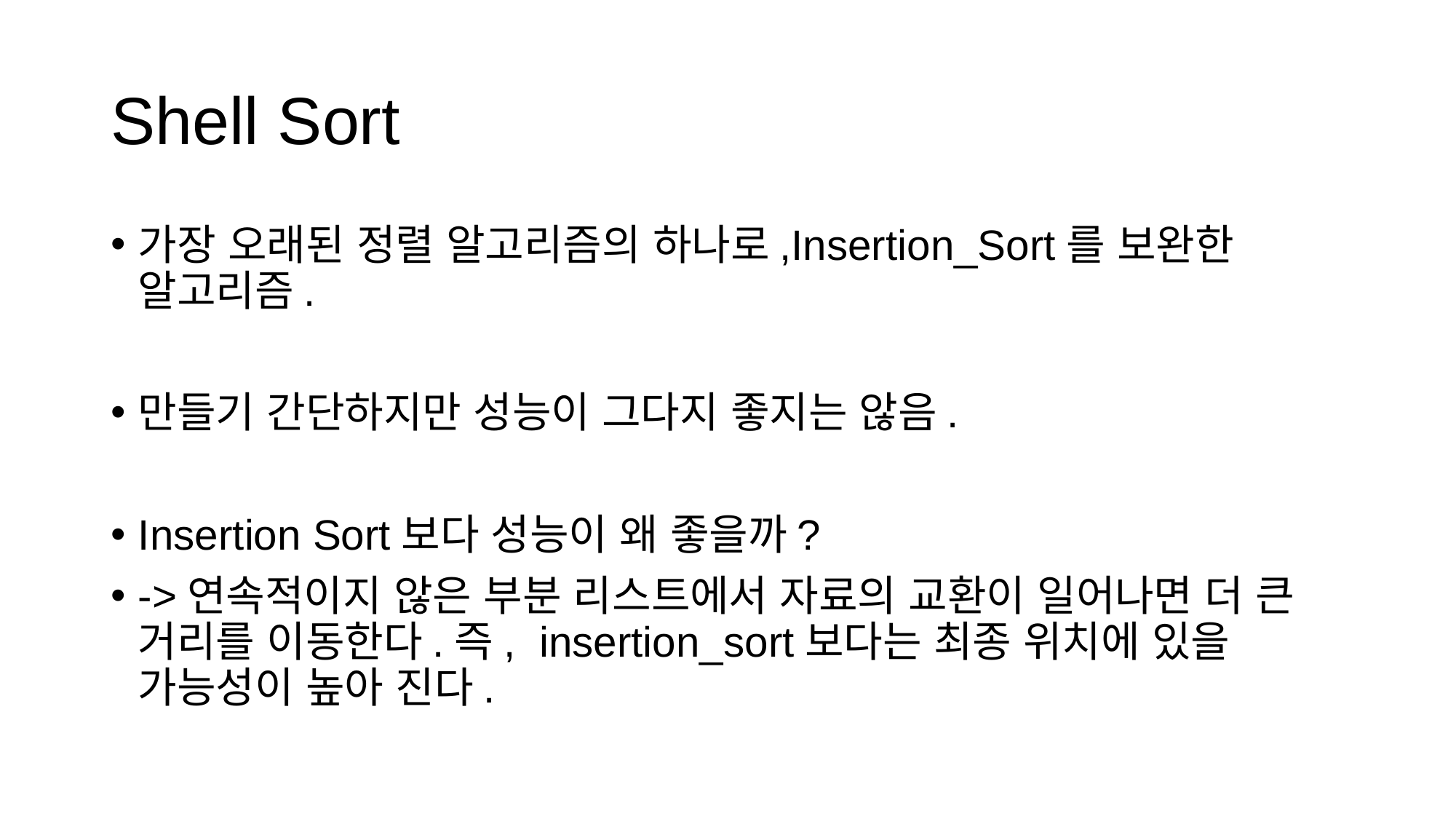

# Shell Sort
가장 오래된 정렬 알고리즘의 하나로,Insertion_Sort를 보완한 알고리즘.

만들기 간단하지만 성능이 그다지 좋지는 않음.

Insertion Sort보다 성능이 왜 좋을까?
->연속적이지 않은 부분 리스트에서 자료의 교환이 일어나면 더 큰 거리를 이동한다.즉,  insertion_sort보다는 최종 위치에 있을 가능성이 높아 진다.